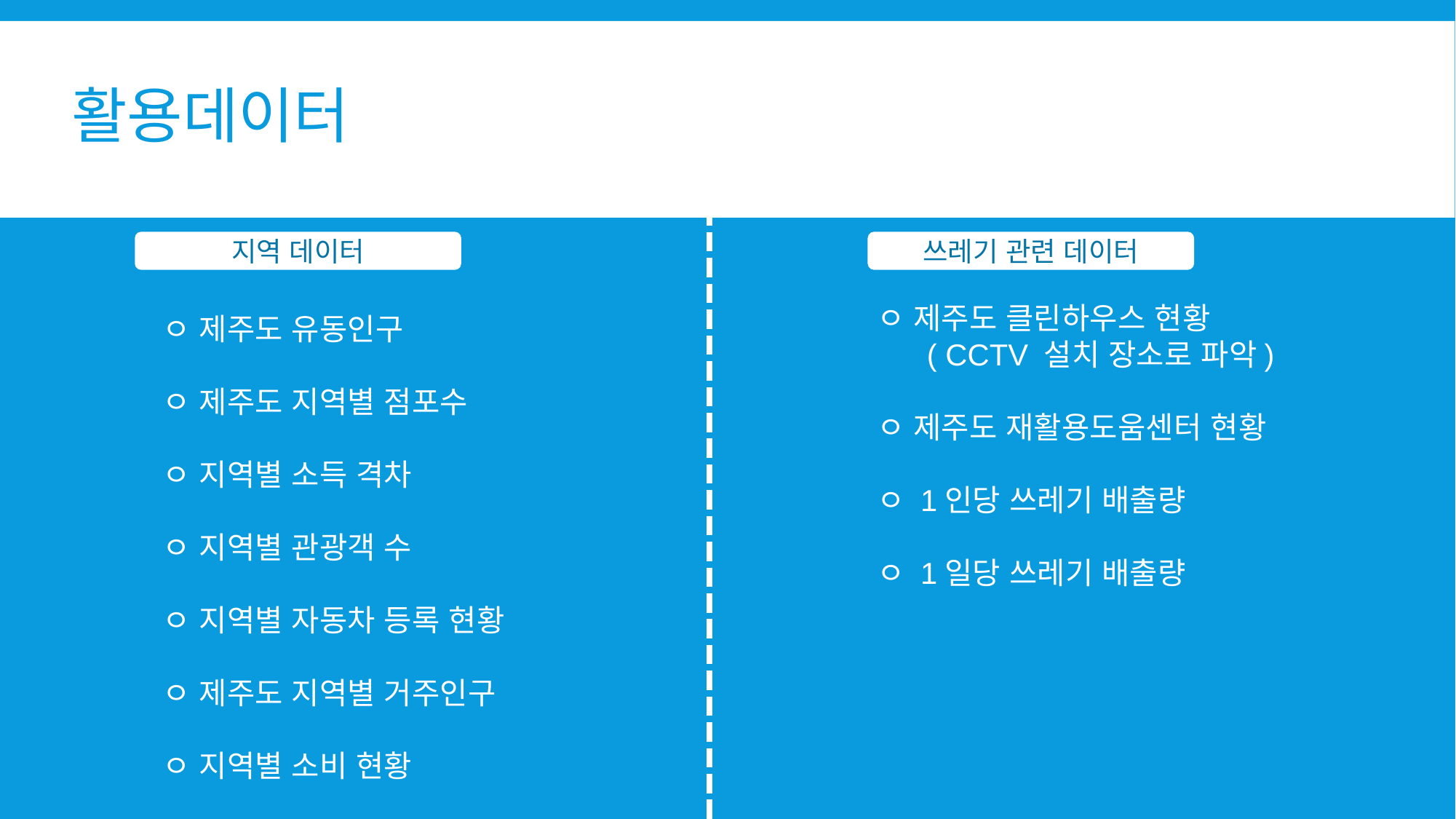

# 활용데이터
지역 데이터

ㅇ 제주도 유동인구

ㅇ 제주도 지역별 점포수

ㅇ 지역별 소득 격차

ㅇ 지역별 관광객 수

ㅇ 지역별 자동차 등록 현황

ㅇ 제주도 지역별 거주인구

ㅇ 지역별 소비 현황

쓰레기 관련 데이터
ㅇ 제주도 클린하우스 현황
      ( CCTV 설치 장소로 파악)

ㅇ 제주도 재활용도움센터 현황

ㅇ 1인당 쓰레기 배출량

ㅇ 1일당 쓰레기 배출량